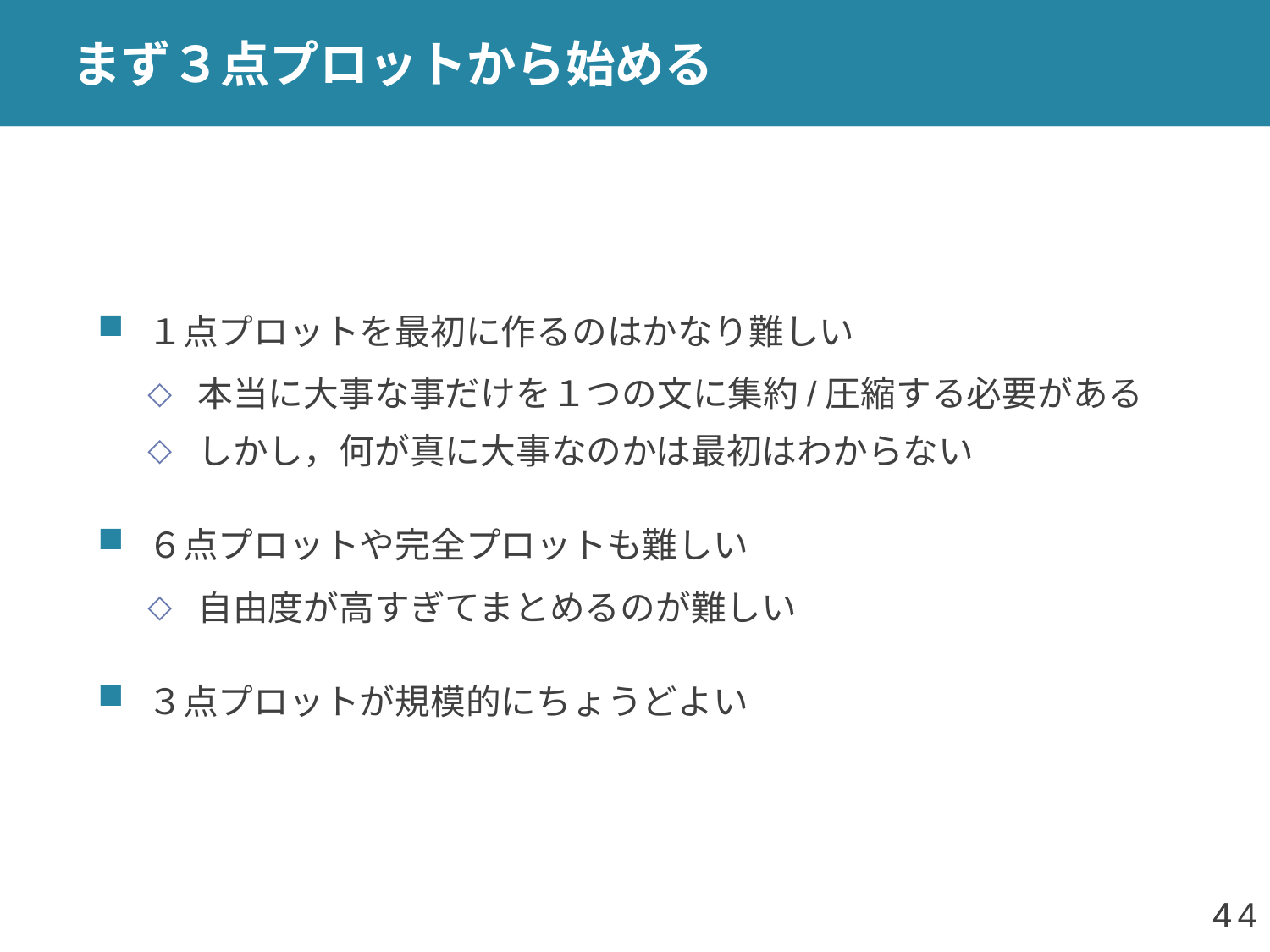

# まず３点プロットから始める
１点プロットを最初に作るのはかなり難しい
本当に大事な事だけを１つの文に集約/圧縮する必要がある
しかし，何が真に大事なのかは最初はわからない
６点プロットや完全プロットも難しい
自由度が高すぎてまとめるのが難しい
３点プロットが規模的にちょうどよい
4